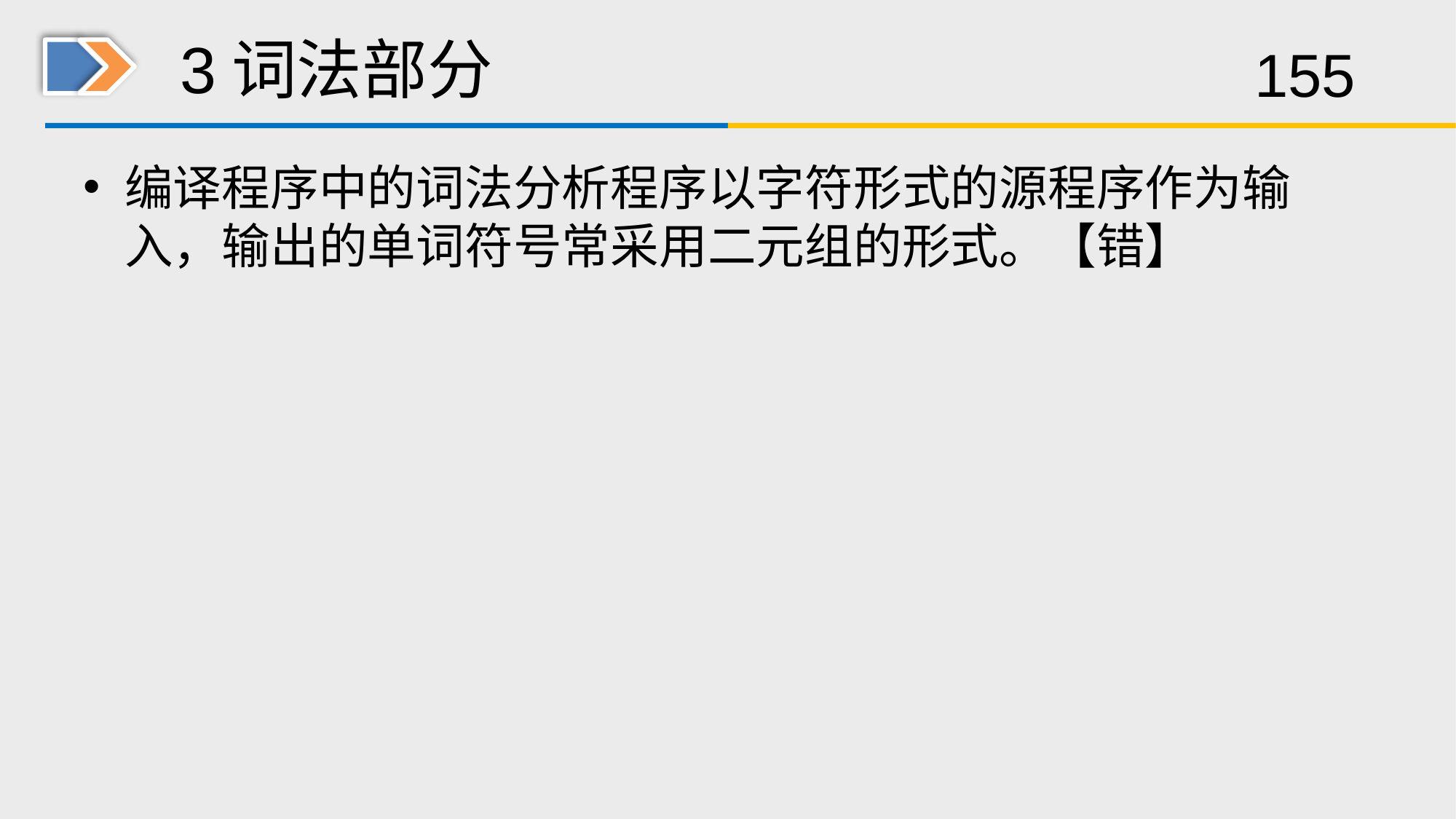

# 3词法部分
155
编译程序中的词法分析程序以字符形式的源程序作为输入，输出的单词符号常采用二元组的形式。【错】